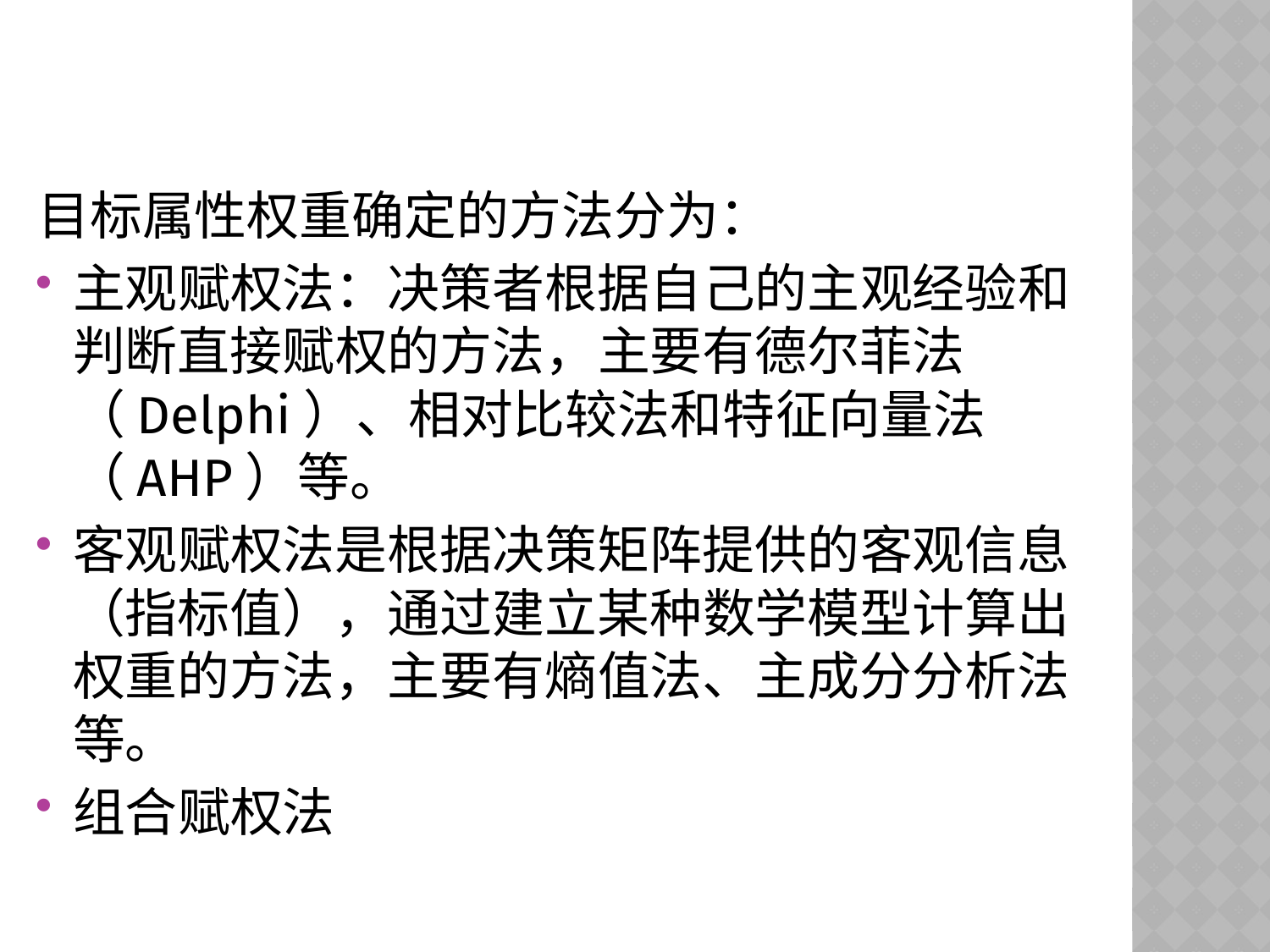

#
目标属性权重确定的方法分为：
主观赋权法：决策者根据自己的主观经验和判断直接赋权的方法，主要有德尔菲法（Delphi）、相对比较法和特征向量法（AHP）等。
客观赋权法是根据决策矩阵提供的客观信息（指标值），通过建立某种数学模型计算出权重的方法，主要有熵值法、主成分分析法等。
组合赋权法